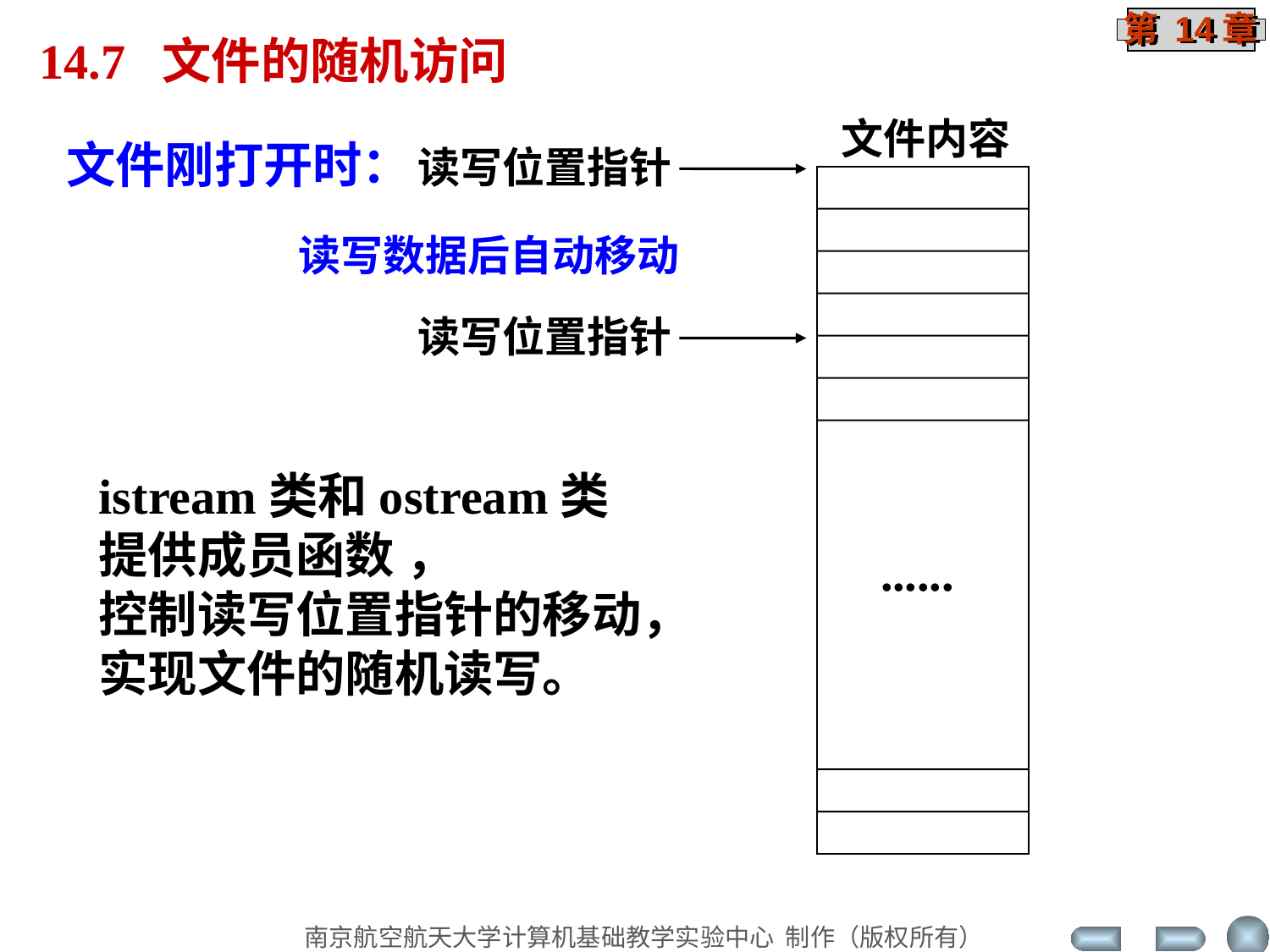

14.7  文件的随机访问
文件内容
文件刚打开时：
读写位置指针

......

读写数据后自动移动
读写位置指针

istream类和ostream类
提供成员函数 ，
控制读写位置指针的移动，
实现文件的随机读写。